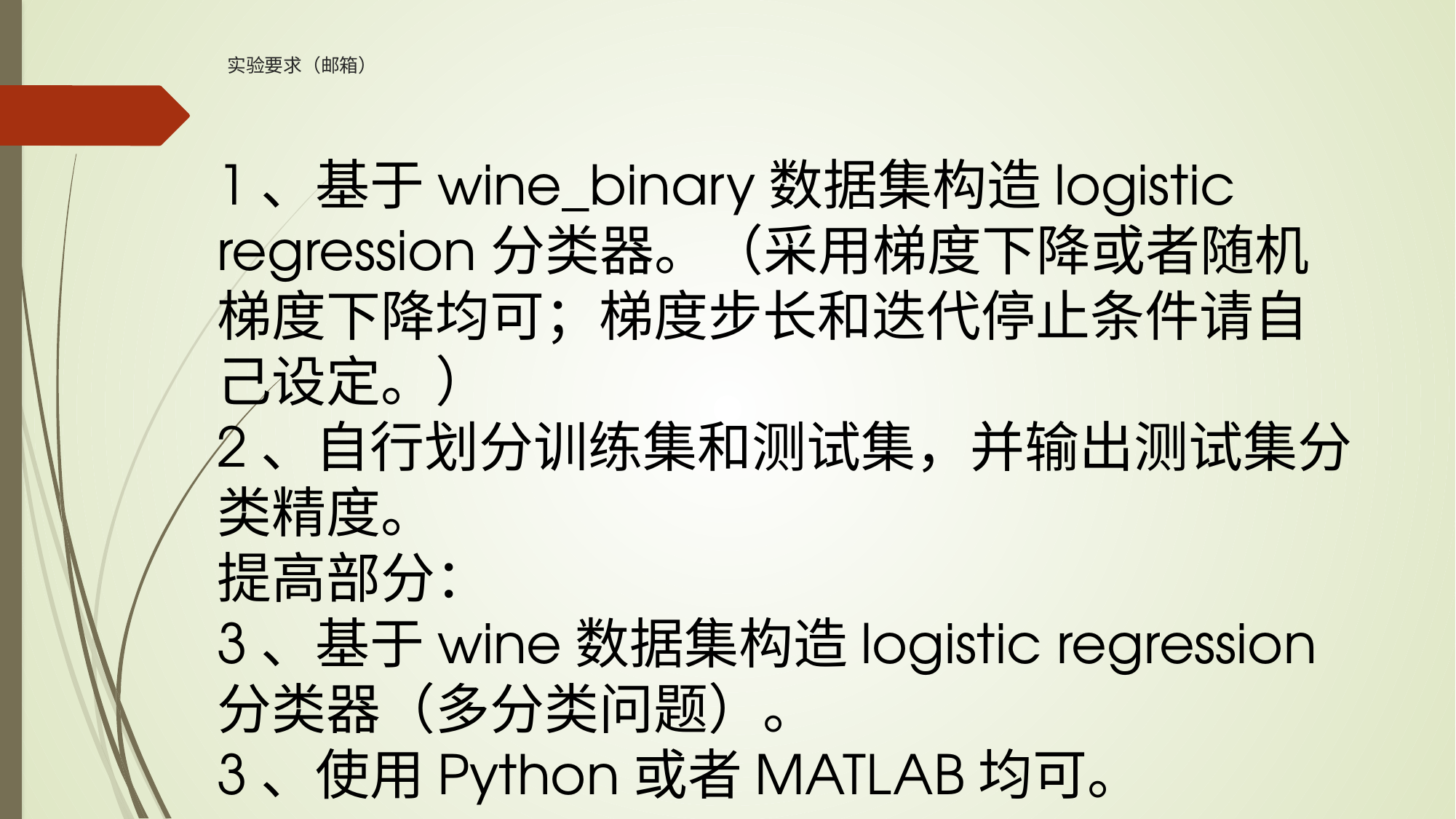

# 实验要求（邮箱）
1、基于wine_binary数据集构造logistic regression分类器。（采用梯度下降或者随机梯度下降均可；梯度步长和迭代停止条件请自己设定。）
2、自行划分训练集和测试集，并输出测试集分类精度。
提高部分：
3、基于wine数据集构造logistic regression分类器（多分类问题）。
3、使用Python或者MATLAB均可。